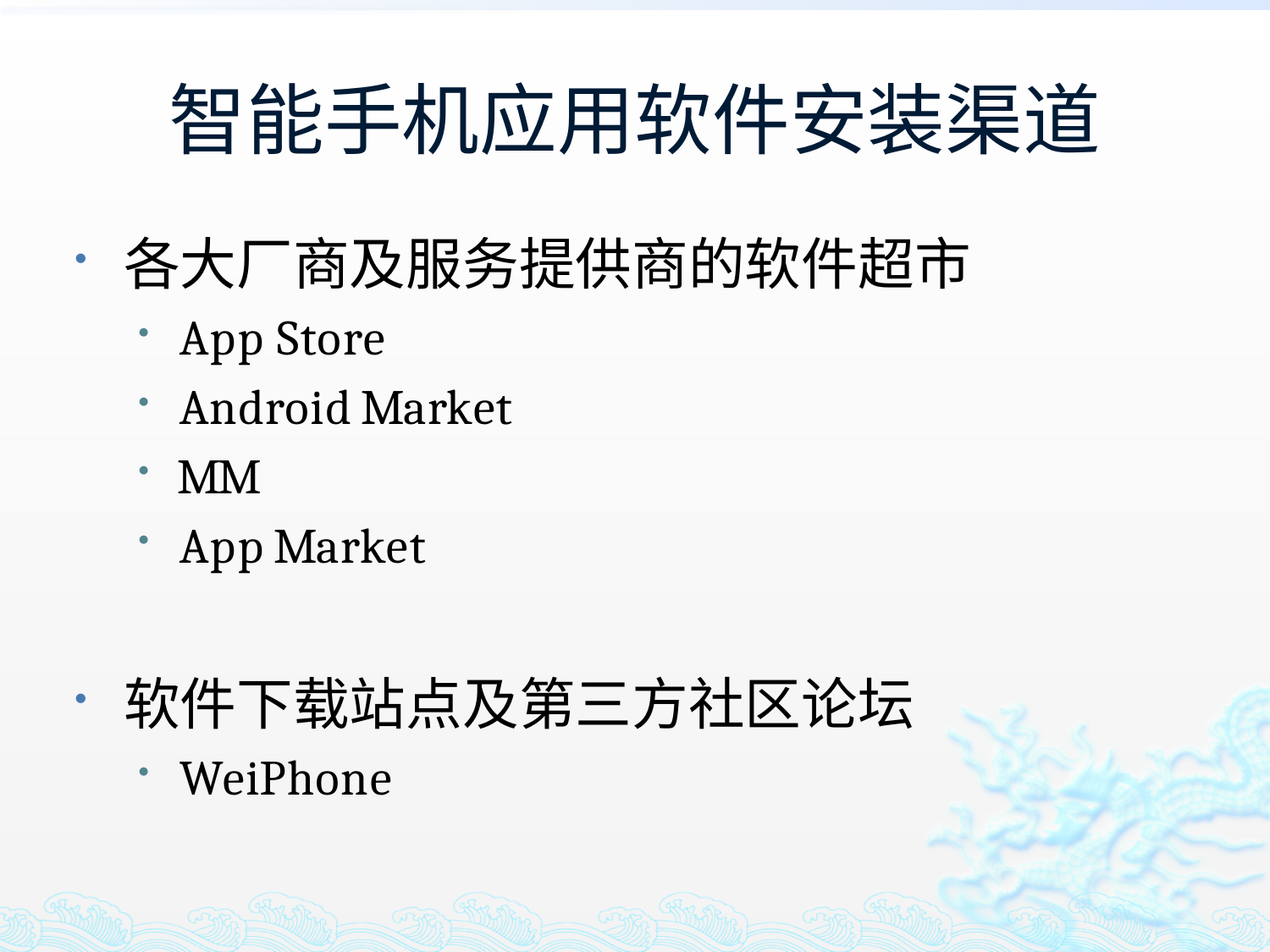

# 智能手机应用软件安装渠道
各大厂商及服务提供商的软件超市
App Store
Android Market
MM
App Market

软件下载站点及第三方社区论坛
WeiPhone